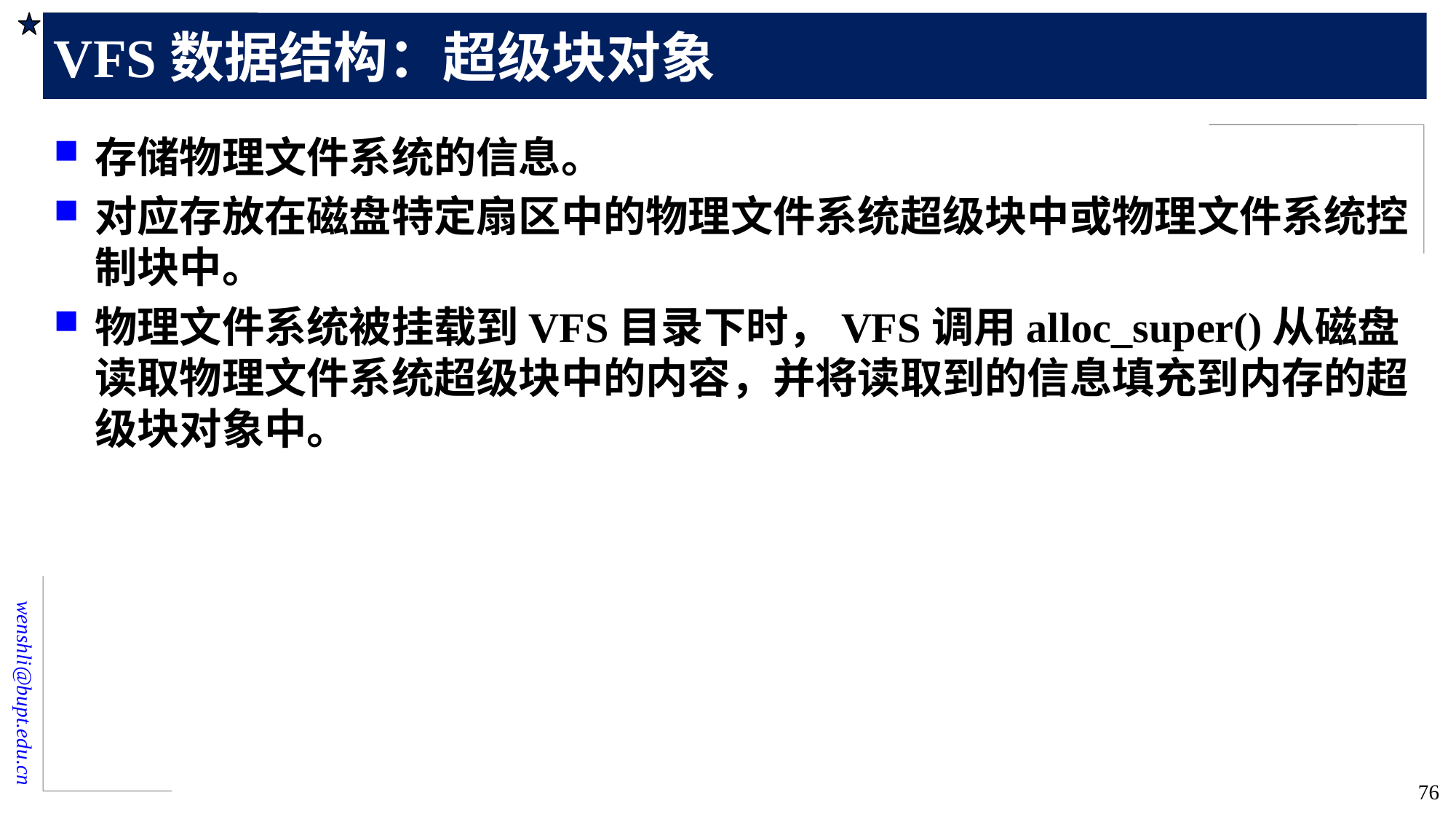

# VFS数据结构：超级块对象
存储物理文件系统的信息。
对应存放在磁盘特定扇区中的物理文件系统超级块中或物理文件系统控制块中。
物理文件系统被挂载到VFS目录下时，VFS调用alloc_super()从磁盘读取物理文件系统超级块中的内容，并将读取到的信息填充到内存的超级块对象中。
76